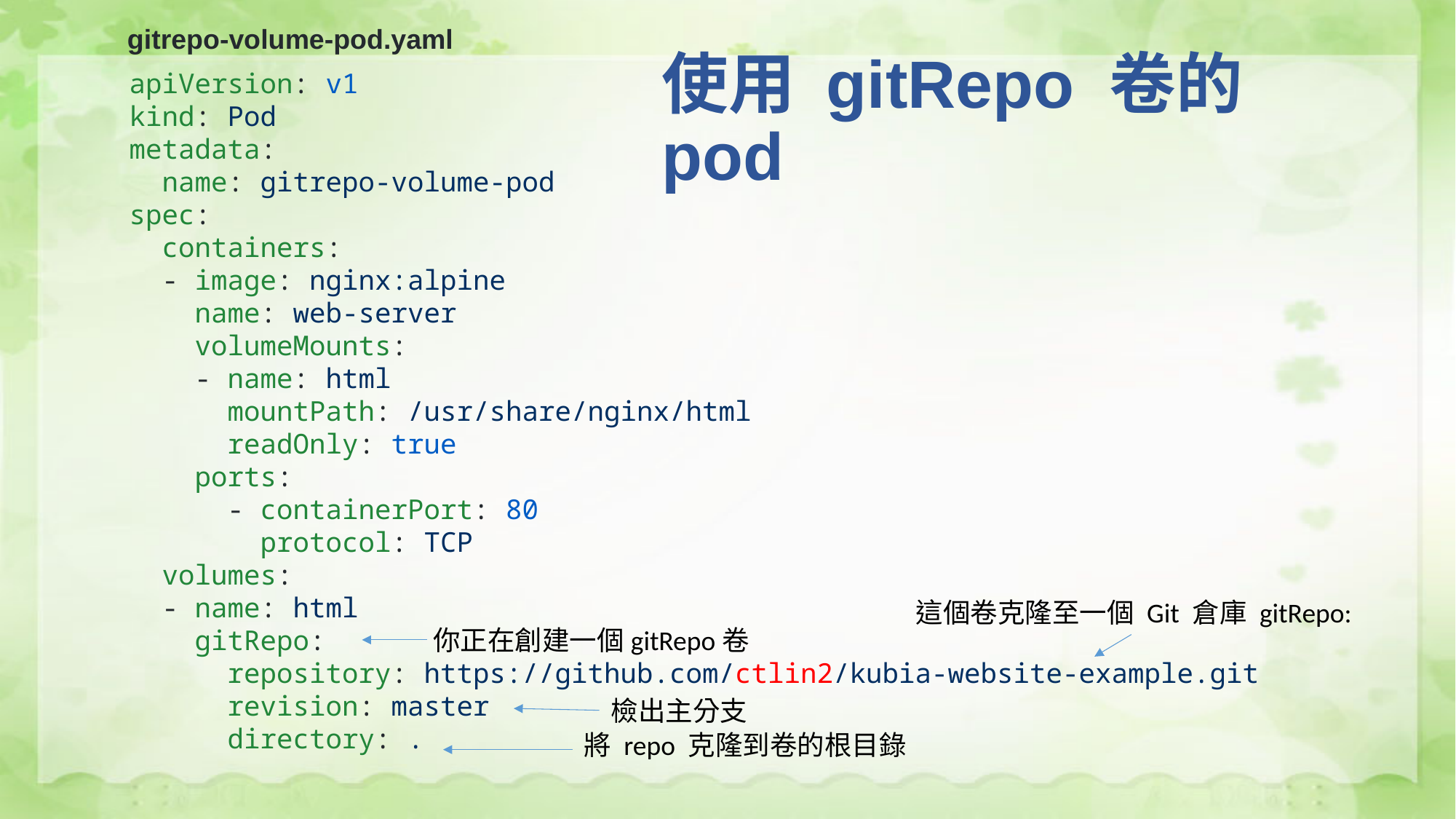

gitrepo-volume-pod.yaml
# 使用 gitRepo 卷的 pod
apiVersion: v1
kind: Pod
metadata:
  name: gitrepo-volume-pod
spec:
  containers:
  - image: nginx:alpine
    name: web-server
    volumeMounts:
    - name: html
      mountPath: /usr/share/nginx/html
      readOnly: true
    ports:
      - containerPort: 80
        protocol: TCP
  volumes:
  - name: html
    gitRepo:
      repository: https://github.com/ctlin2/kubia-website-example.git
      revision: master
      directory: .

這個卷克隆至一個 Git 倉庫 gitRepo:
你正在創建一個gitRepo卷
檢出主分支
將 repo 克隆到卷的根目錄